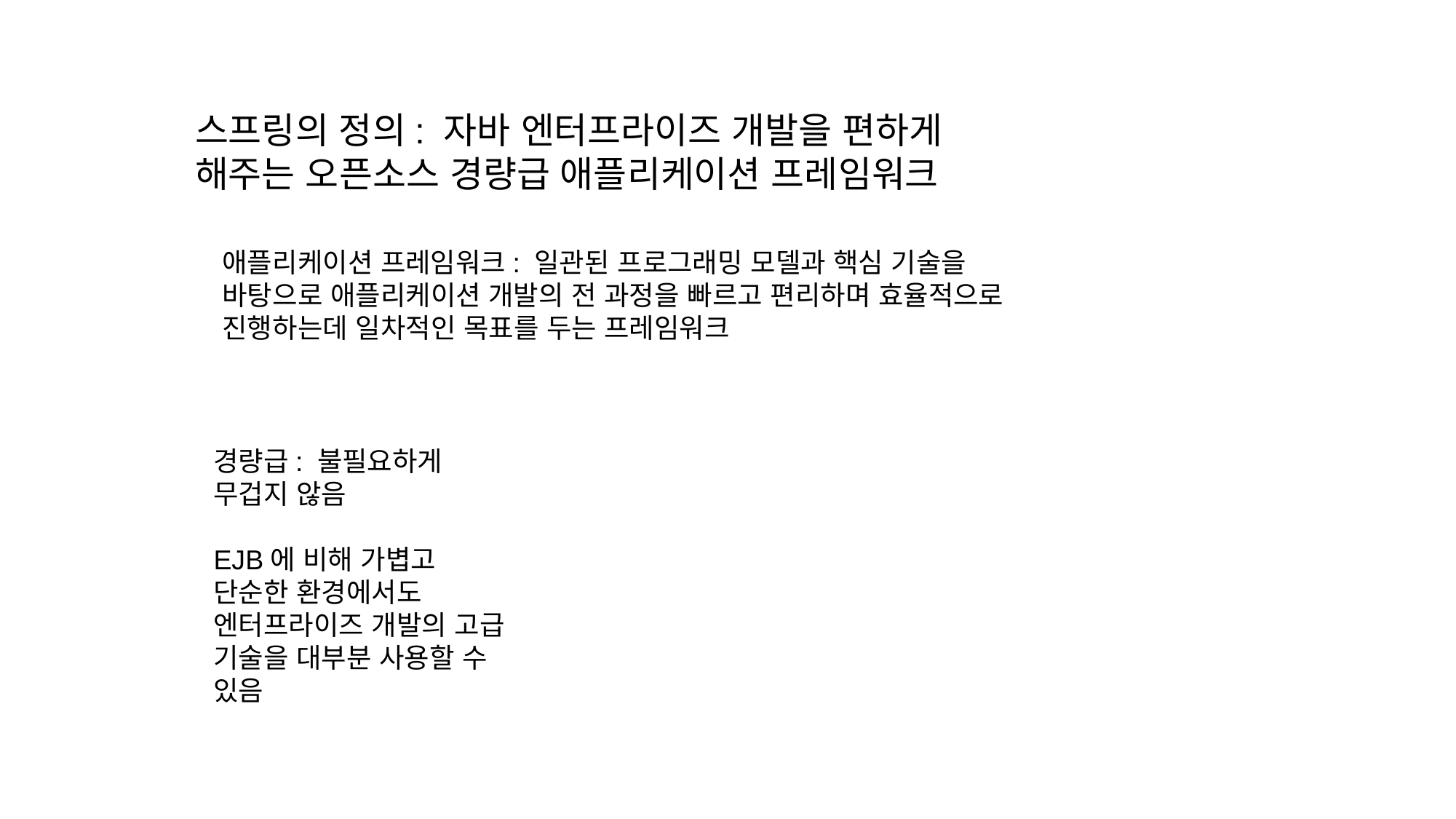

스프링의 정의: 자바 엔터프라이즈 개발을 편하게 해주는 오픈소스 경량급 애플리케이션 프레임워크
애플리케이션 프레임워크: 일관된 프로그래밍 모델과 핵심 기술을 바탕으로 애플리케이션 개발의 전 과정을 빠르고 편리하며 효율적으로 진행하는데 일차적인 목표를 두는 프레임워크
경량급: 불필요하게 무겁지 않음

EJB에 비해 가볍고 단순한 환경에서도 엔터프라이즈 개발의 고급 기술을 대부분 사용할 수 있음